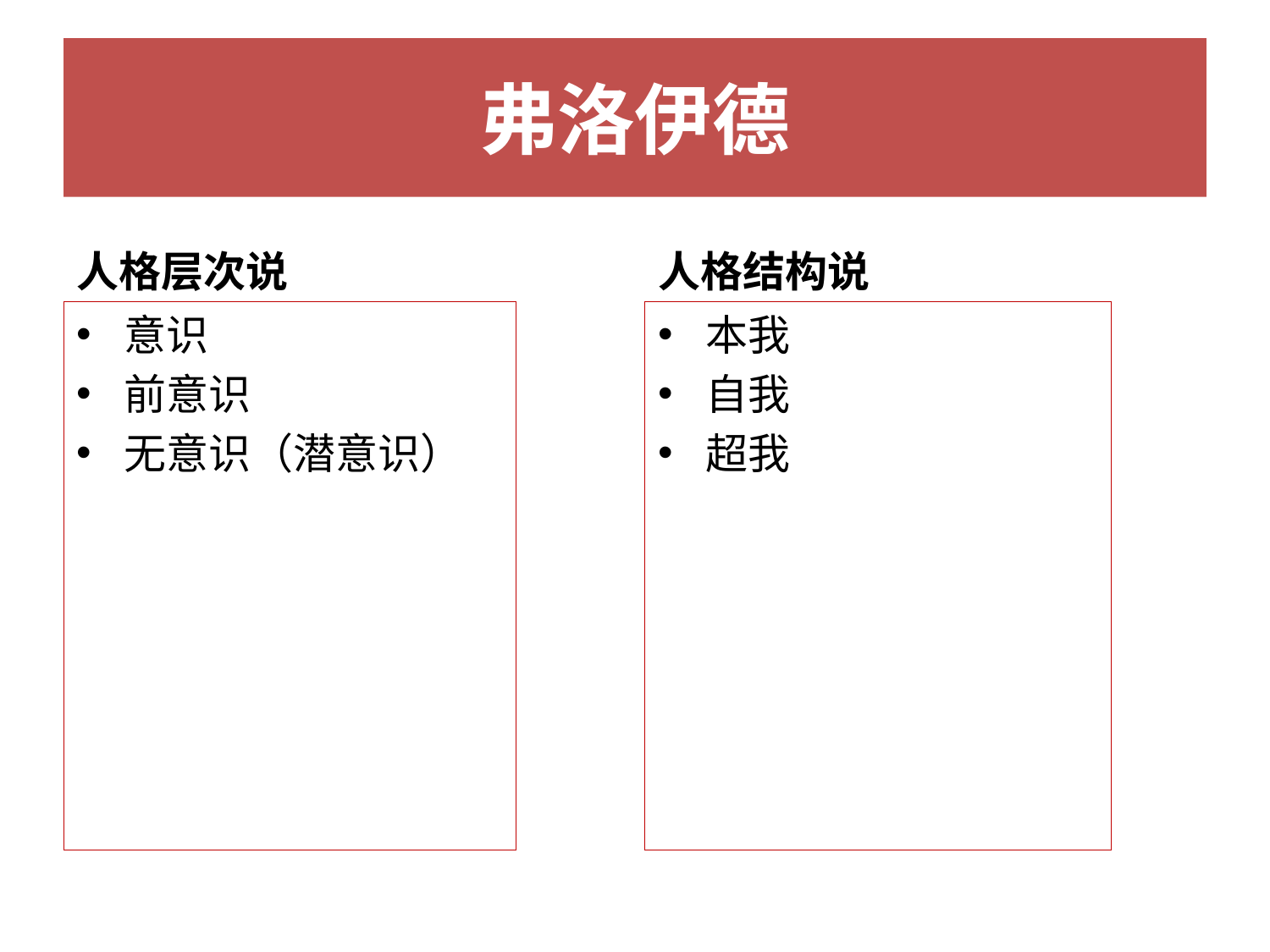

# 弗洛伊德
人格层次说
人格结构说
意识
前意识
无意识（潜意识）

本我
自我
超我